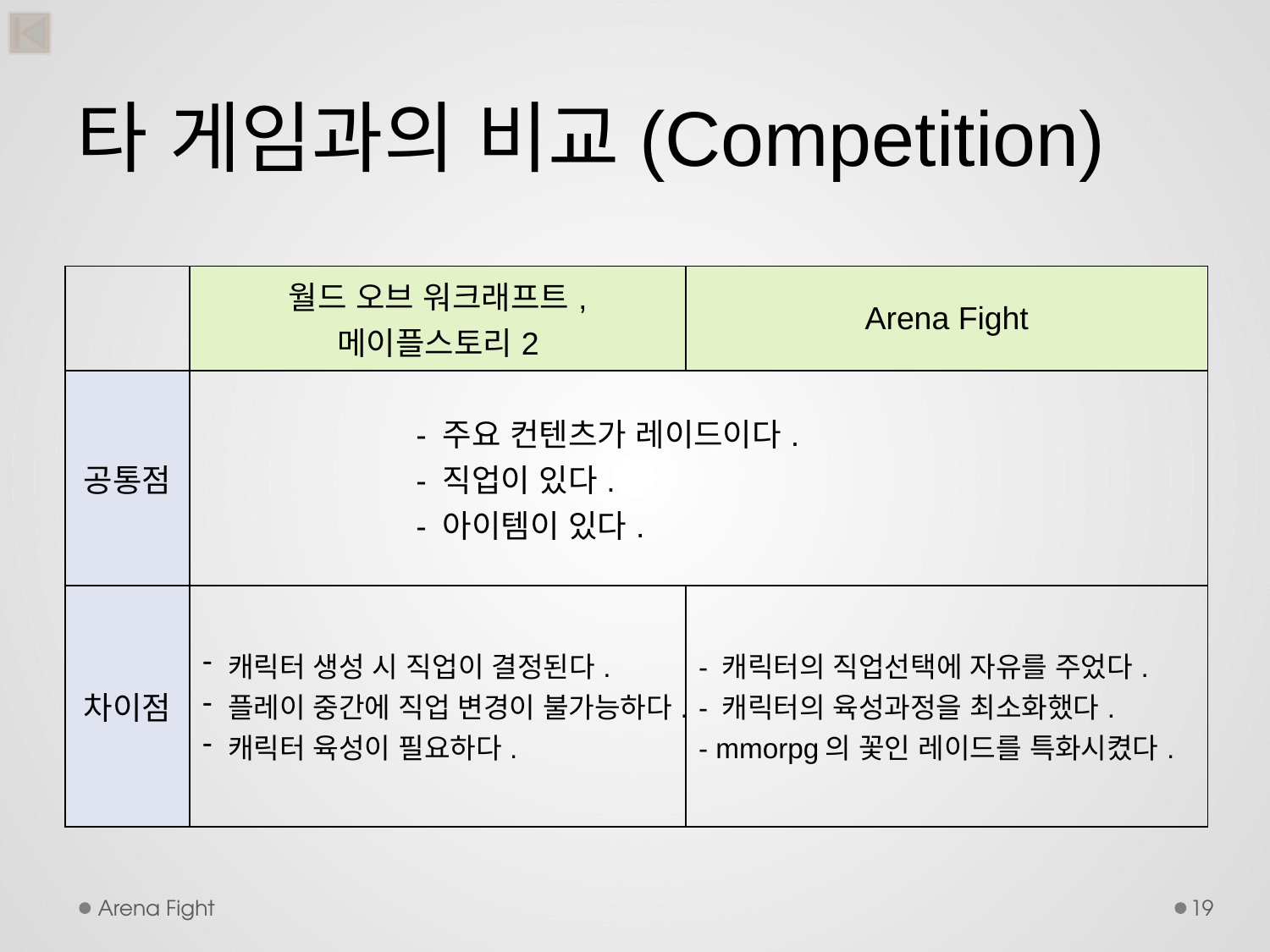

# 타 게임과의 비교(Competition)

|  | 월드 오브 워크래프트, 메이플스토리2 | Arena Fight |
| --- | --- | --- |
| 공통점 | - 주요 컨텐츠가 레이드이다. - 직업이 있다. - 아이템이 있다. |  |
| 차이점 | 캐릭터 생성 시 직업이 결정된다. 플레이 중간에 직업 변경이 불가능하다. 캐릭터 육성이 필요하다. | - 캐릭터의 직업선택에 자유를 주었다. - 캐릭터의 육성과정을 최소화했다. - mmorpg의 꽃인 레이드를 특화시켰다. |
Arena Fight
19